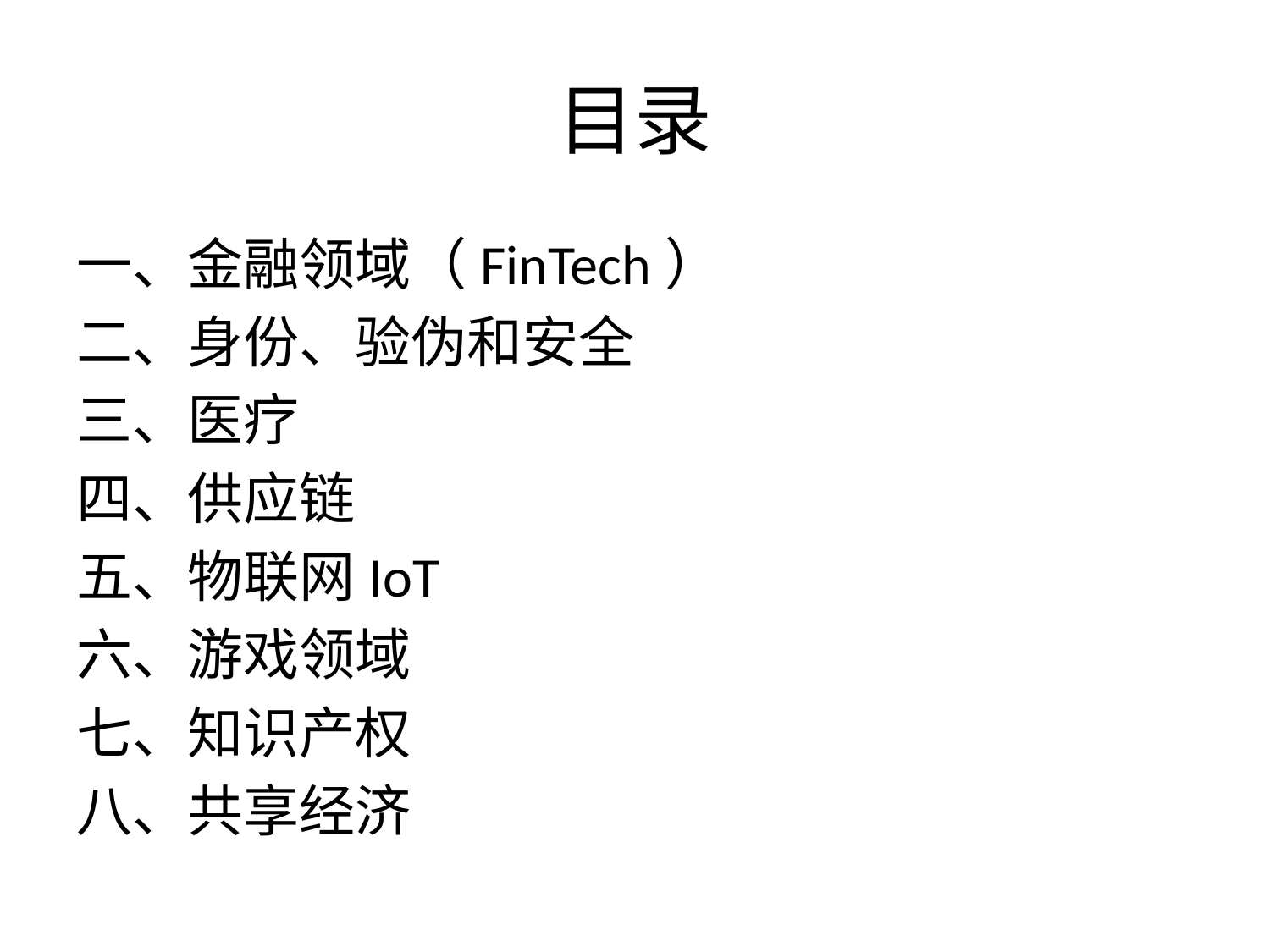

# 目录
一、金融领域（FinTech）
二、身份、验伪和安全
三、医疗
四、供应链
五、物联网IoT
六、游戏领域
七、知识产权
八、共享经济